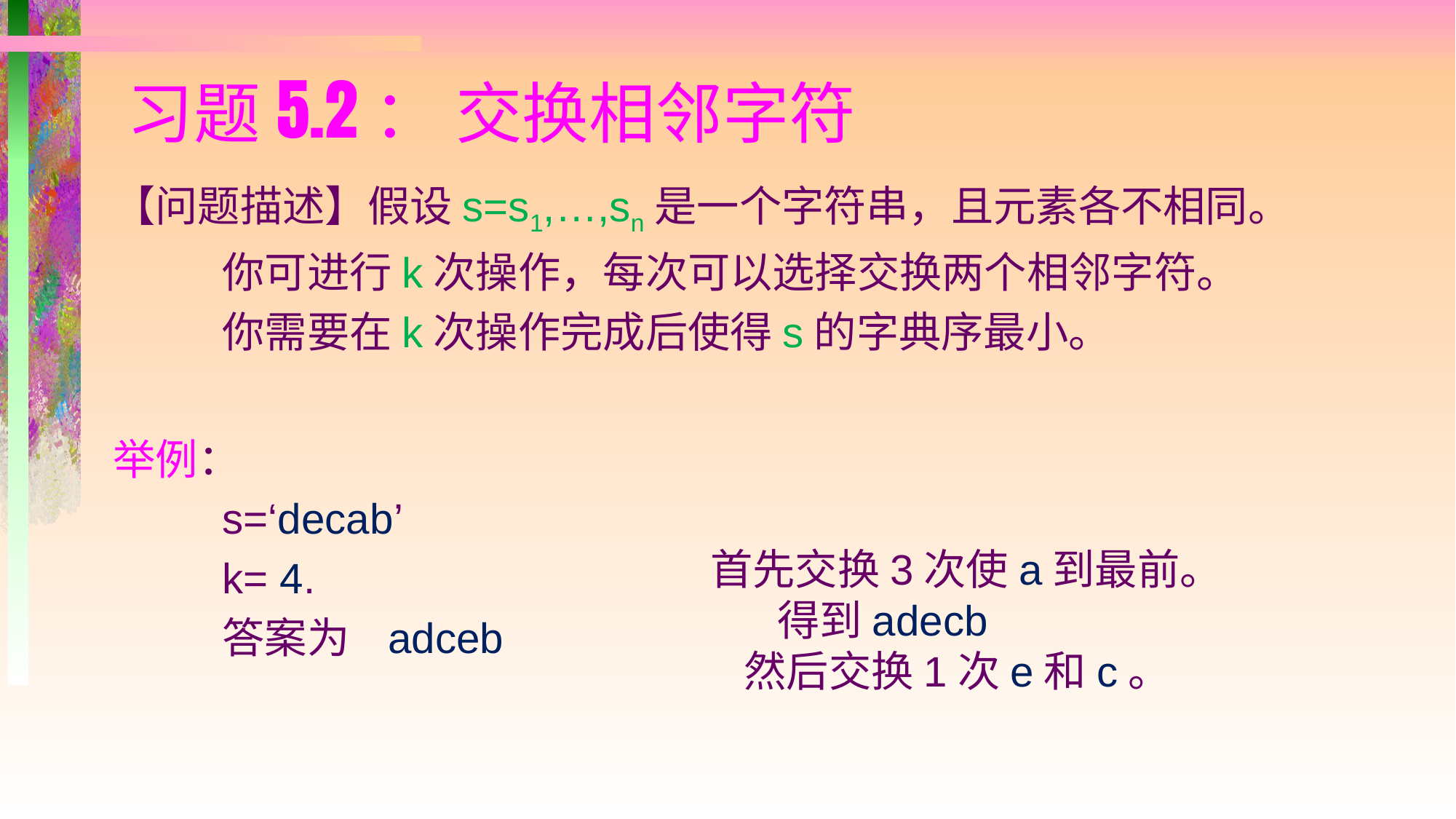

# 习题5.2： 交换相邻字符
【问题描述】假设s=s1,…,sn是一个字符串，且元素各不相同。
	你可进行k次操作，每次可以选择交换两个相邻字符。
	你需要在k次操作完成后使得s的字典序最小。

举例：
	s=‘decab’
	k= 4.
	答案为   adceb
首先交换3次使a到最前。
      得到adecb
  然后交换1次e和c。